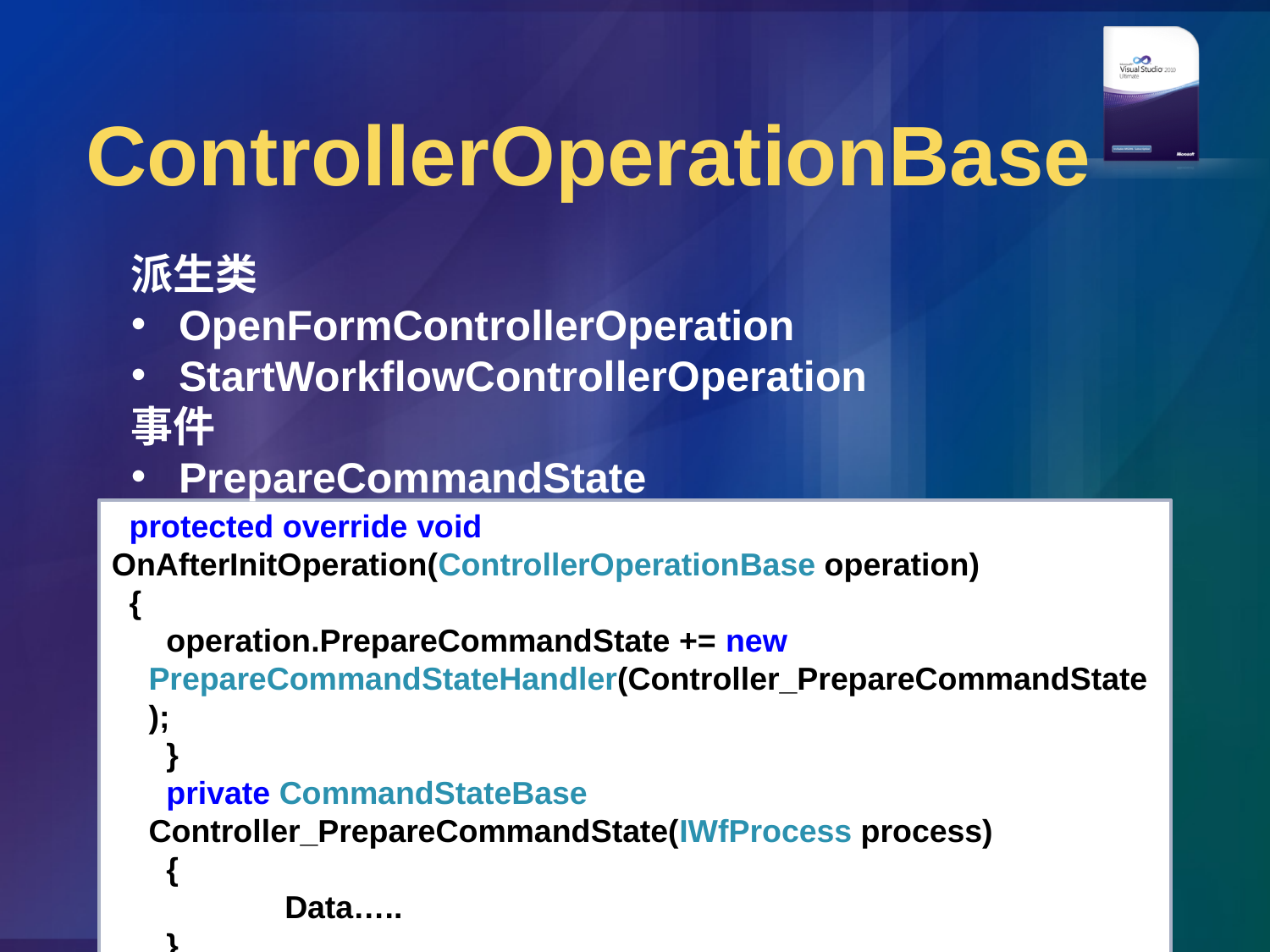

# ControllerOperationBase
派生类
OpenFormControllerOperation
StartWorkflowControllerOperation
事件
PrepareCommandState
protected override void OnAfterInitOperation(ControllerOperationBase operation)
{
operation.PrepareCommandState += new                          PrepareCommandStateHandler(Controller_PrepareCommandState);
}
private CommandStateBase Controller_PrepareCommandState(IWfProcess process)
{
	 Data…..
}